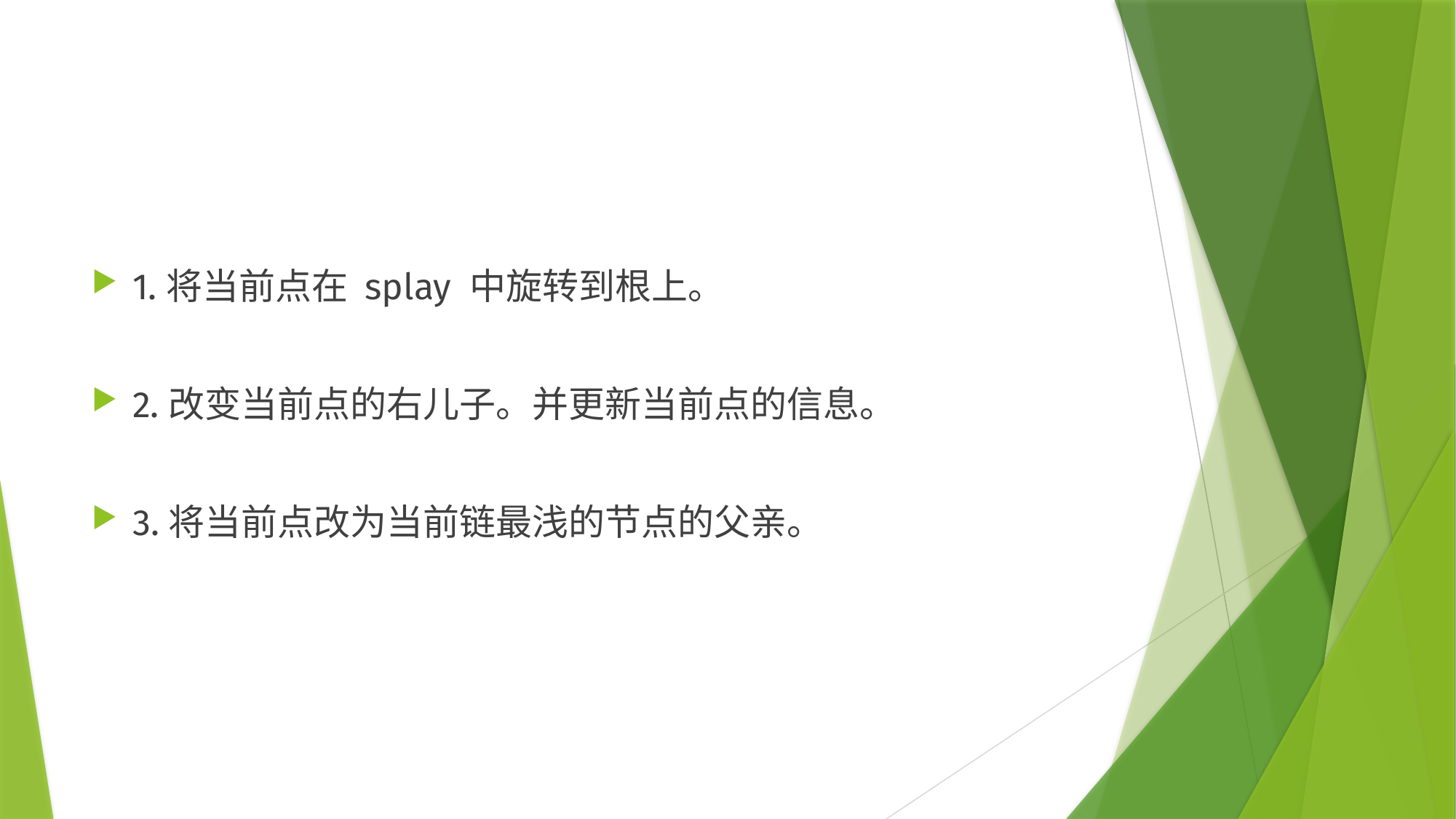

#
1.将当前点在 splay 中旋转到根上。

2.改变当前点的右儿子。并更新当前点的信息。

3.将当前点改为当前链最浅的节点的父亲。